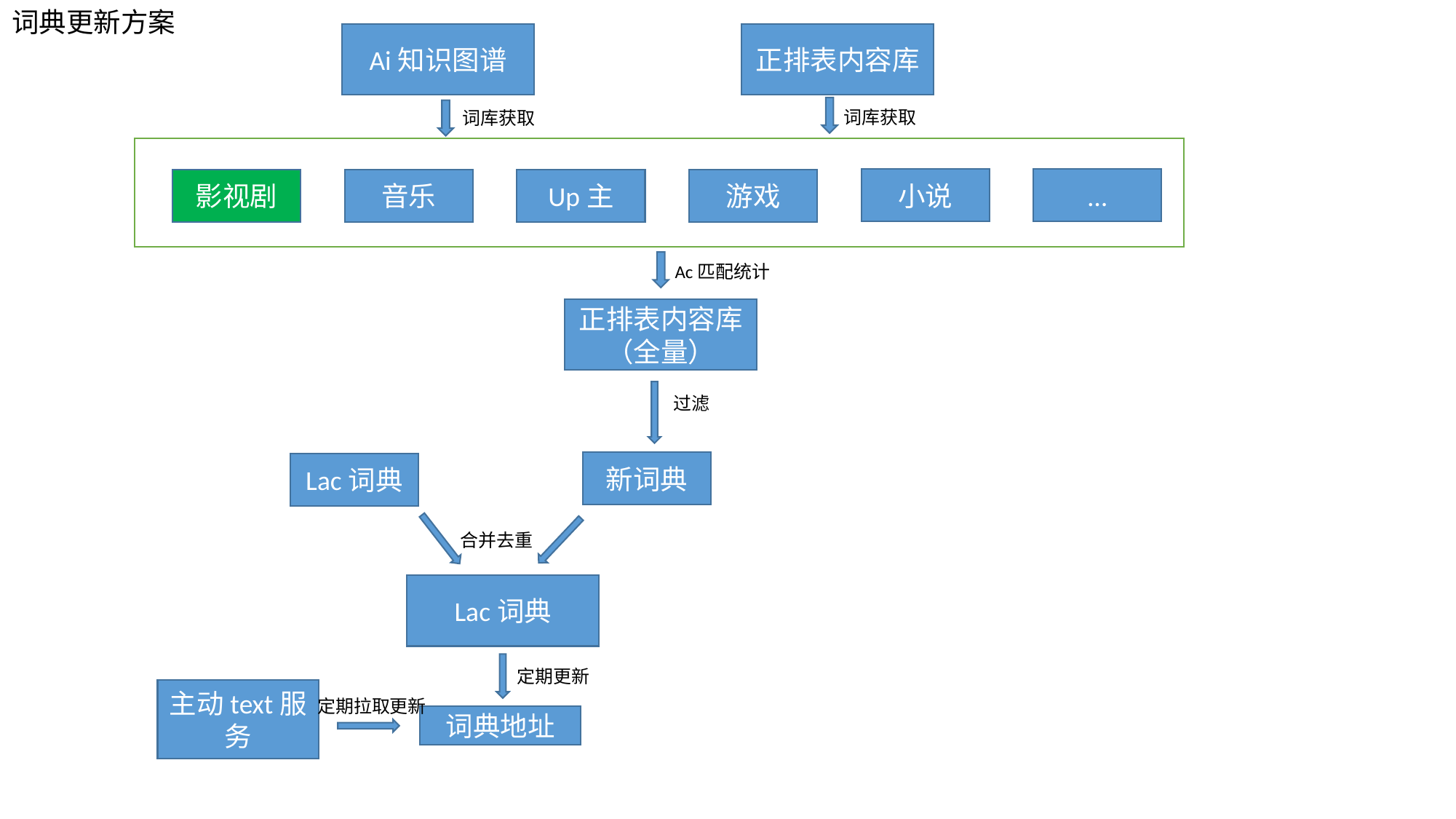

词典更新方案
Ai知识图谱
正排表内容库

词库获取

词库获取

小说
…
影视剧
音乐
Up主
游戏

Ac匹配统计
正排表内容库（全量）

过滤
新词典
Lac词典

合并去重
Lac词典

定期更新
主动text服务
定期拉取更新

词典地址